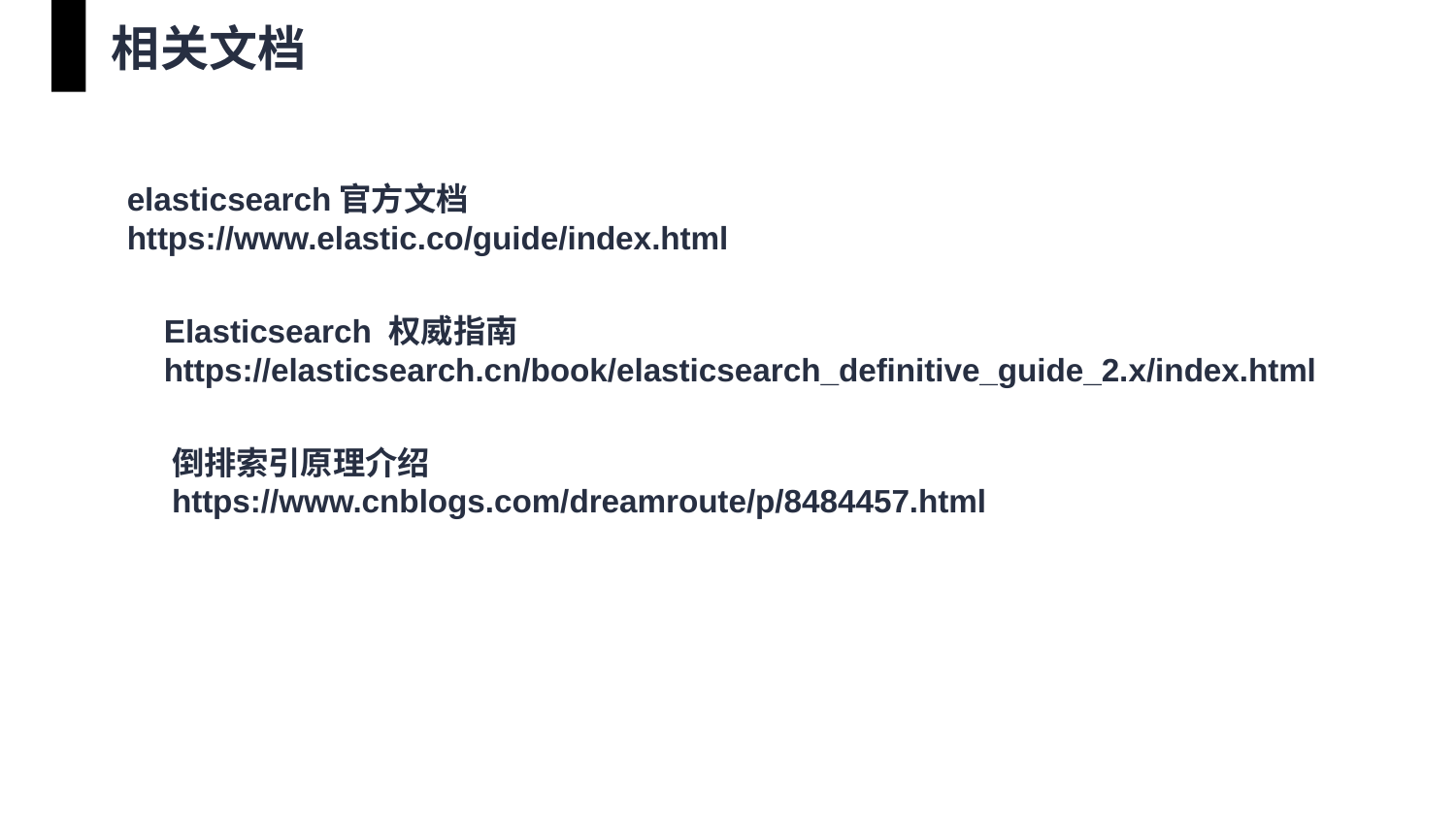

相关文档

elasticsearch官方文档
https://www.elastic.co/guide/index.html
Elasticsearch 权威指南
https://elasticsearch.cn/book/elasticsearch_definitive_guide_2.x/index.html
倒排索引原理介绍
https://www.cnblogs.com/dreamroute/p/8484457.html